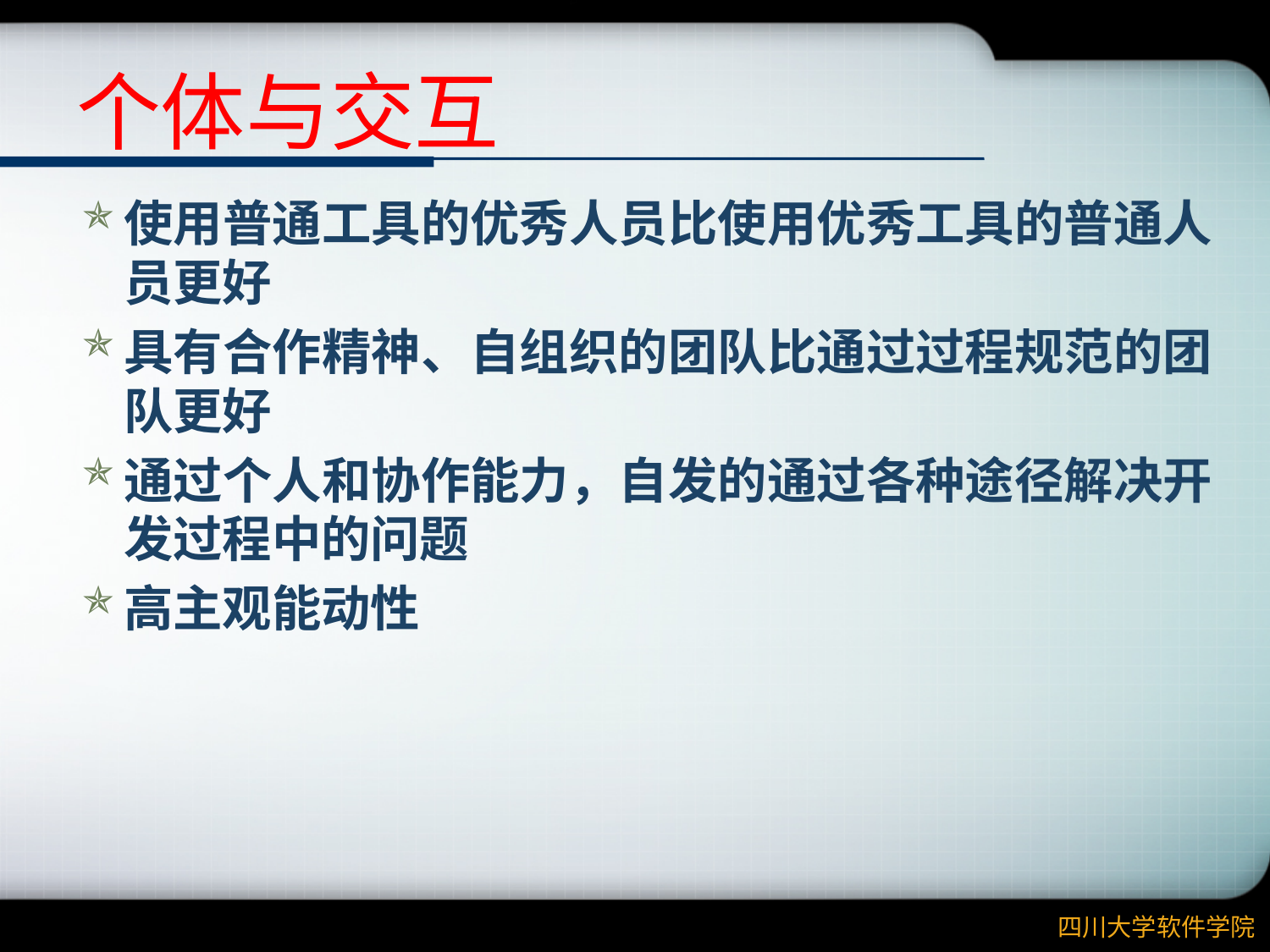

# 个体与交互
使用普通工具的优秀人员比使用优秀工具的普通人员更好
具有合作精神、自组织的团队比通过过程规范的团队更好
通过个人和协作能力，自发的通过各种途径解决开发过程中的问题
高主观能动性